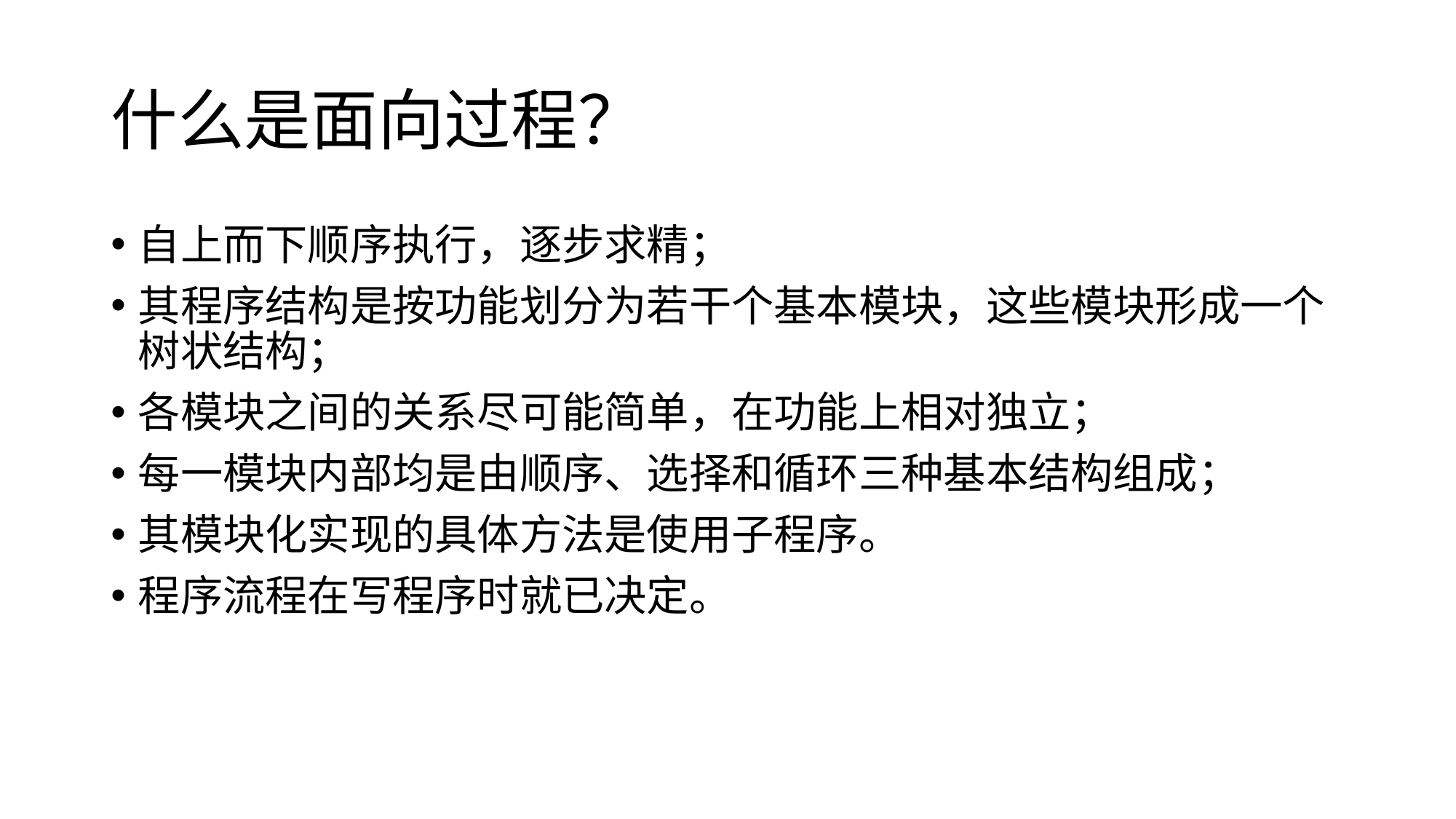

# 什么是面向过程？
自上而下顺序执行，逐步求精；
其程序结构是按功能划分为若干个基本模块，这些模块形成一个树状结构；
各模块之间的关系尽可能简单，在功能上相对独立；
每一模块内部均是由顺序、选择和循环三种基本结构组成；
其模块化实现的具体方法是使用子程序。
程序流程在写程序时就已决定。